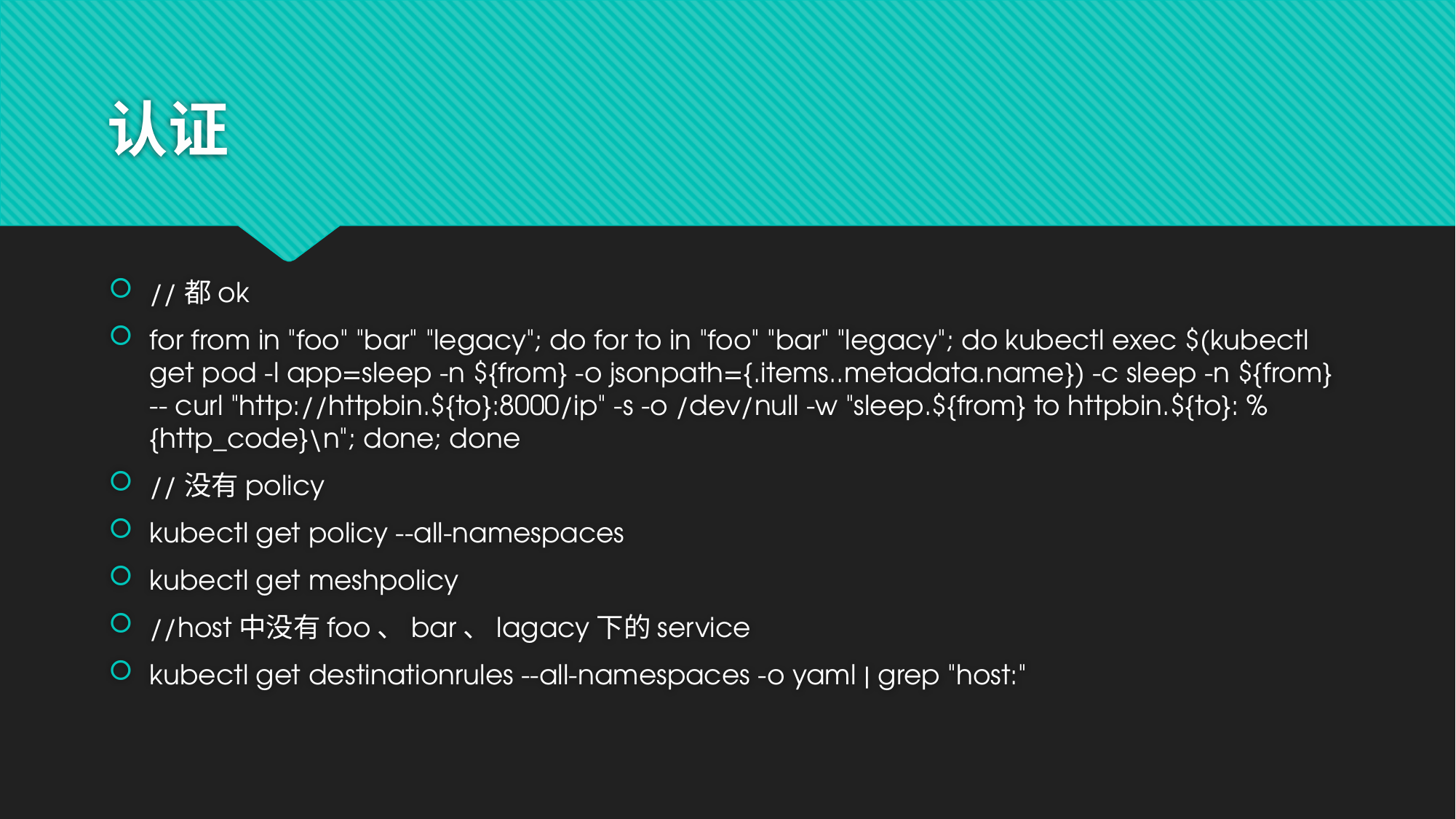

# 认证
//都ok
for from in "foo" "bar" "legacy"; do for to in "foo" "bar" "legacy"; do kubectl exec $(kubectl get pod -l app=sleep -n ${from} -o jsonpath={.items..metadata.name}) -c sleep -n ${from} -- curl "http://httpbin.${to}:8000/ip" -s -o /dev/null -w "sleep.${from} to httpbin.${to}: %{http_code}\n"; done; done
//没有policy
kubectl get policy --all-namespaces
kubectl get meshpolicy
//host中没有foo、bar、lagacy下的service
kubectl get destinationrules --all-namespaces -o yaml | grep "host:"